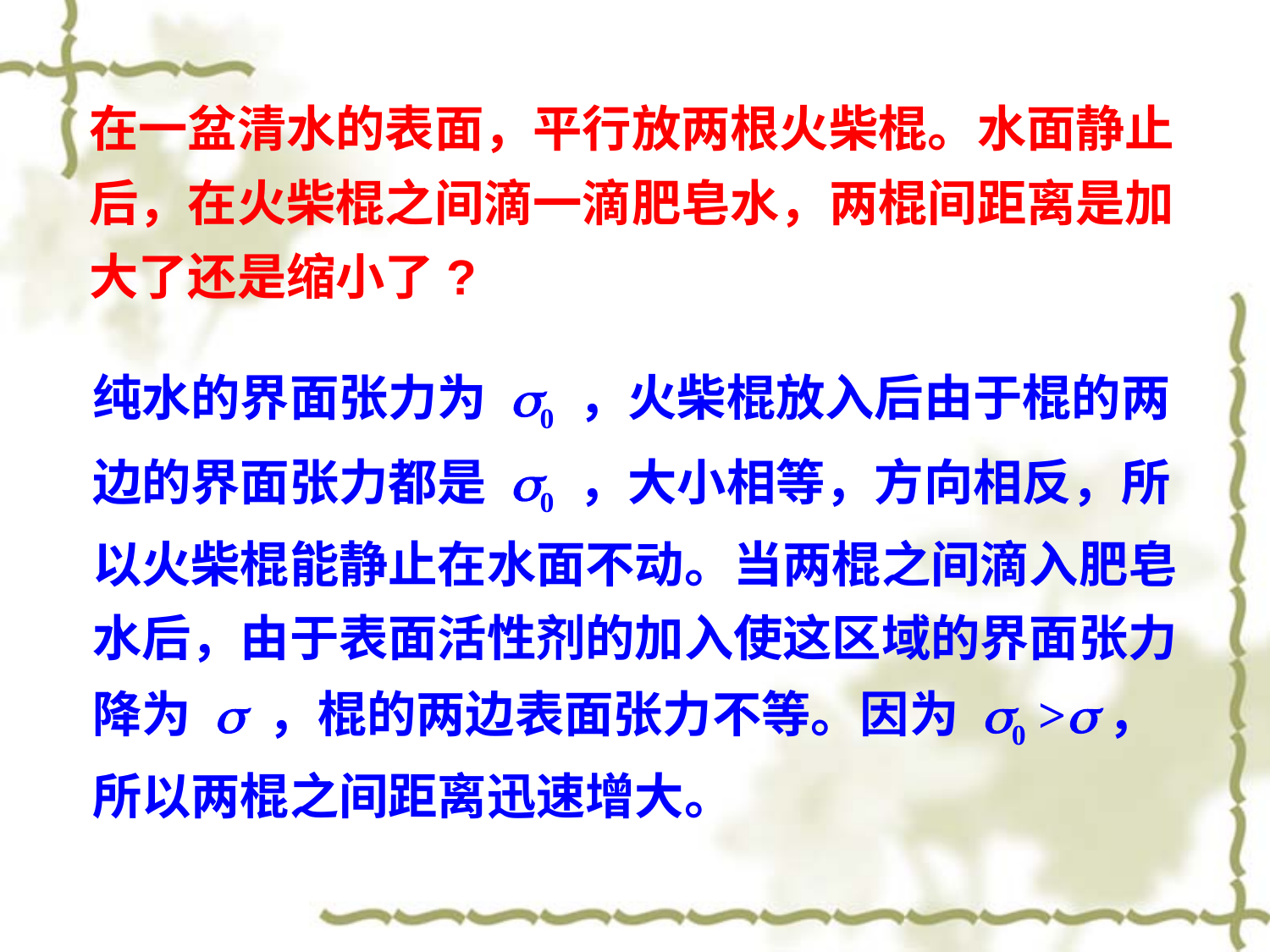

在一盆清水的表面，平行放两根火柴棍。水面静止后，在火柴棍之间滴一滴肥皂水，两棍间距离是加大了还是缩小了?
纯水的界面张力为 σ0 ，火柴棍放入后由于棍的两边的界面张力都是 σ0 ，大小相等，方向相反，所以火柴棍能静止在水面不动。当两棍之间滴入肥皂水后，由于表面活性剂的加入使这区域的界面张力降为 σ ，棍的两边表面张力不等。因为 σ0 >σ，所以两棍之间距离迅速增大。